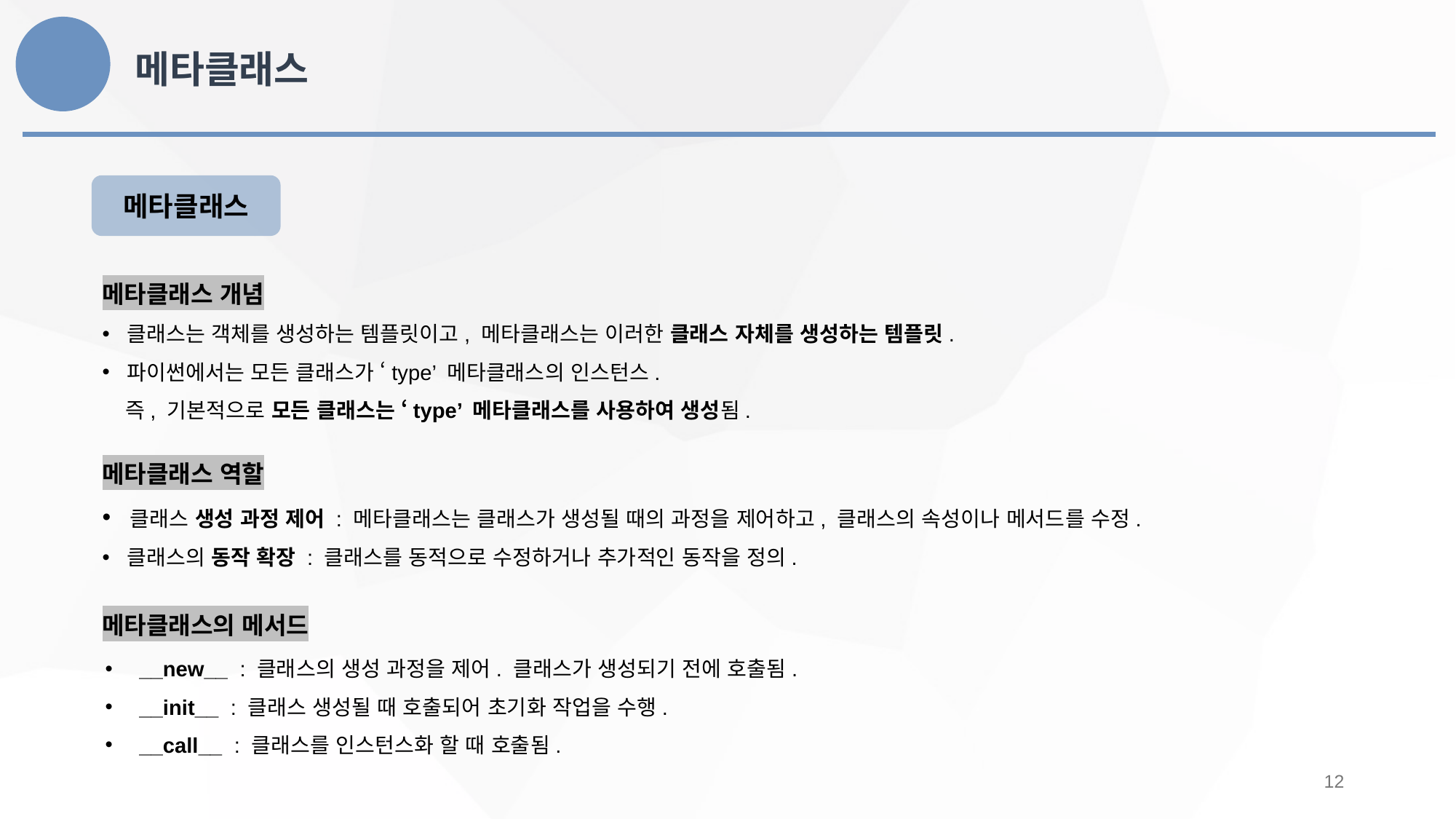

메타클래스
메타클래스
메타클래스 개념
  클래스는 객체를 생성하는 템플릿이고, 메타클래스는 이러한 클래스 자체를 생성하는 템플릿.
  파이썬에서는 모든 클래스가 ‘type’ 메타클래스의 인스턴스.
   즉, 기본적으로 모든 클래스는 ‘type’ 메타클래스를 사용하여 생성됨.

메타클래스 역할
  클래스 생성 과정 제어 : 메타클래스는 클래스가 생성될 때의 과정을 제어하고, 클래스의 속성이나 메서드를 수정.
  클래스의 동작 확장 : 클래스를 동적으로 수정하거나 추가적인 동작을 정의.
메타클래스의 메서드
__new__  : 클래스의 생성 과정을 제어. 클래스가 생성되기 전에 호출됨.
__init__  : 클래스 생성될 때 호출되어 초기화 작업을 수행.
__call__  : 클래스를 인스턴스화 할 때 호출됨.
12